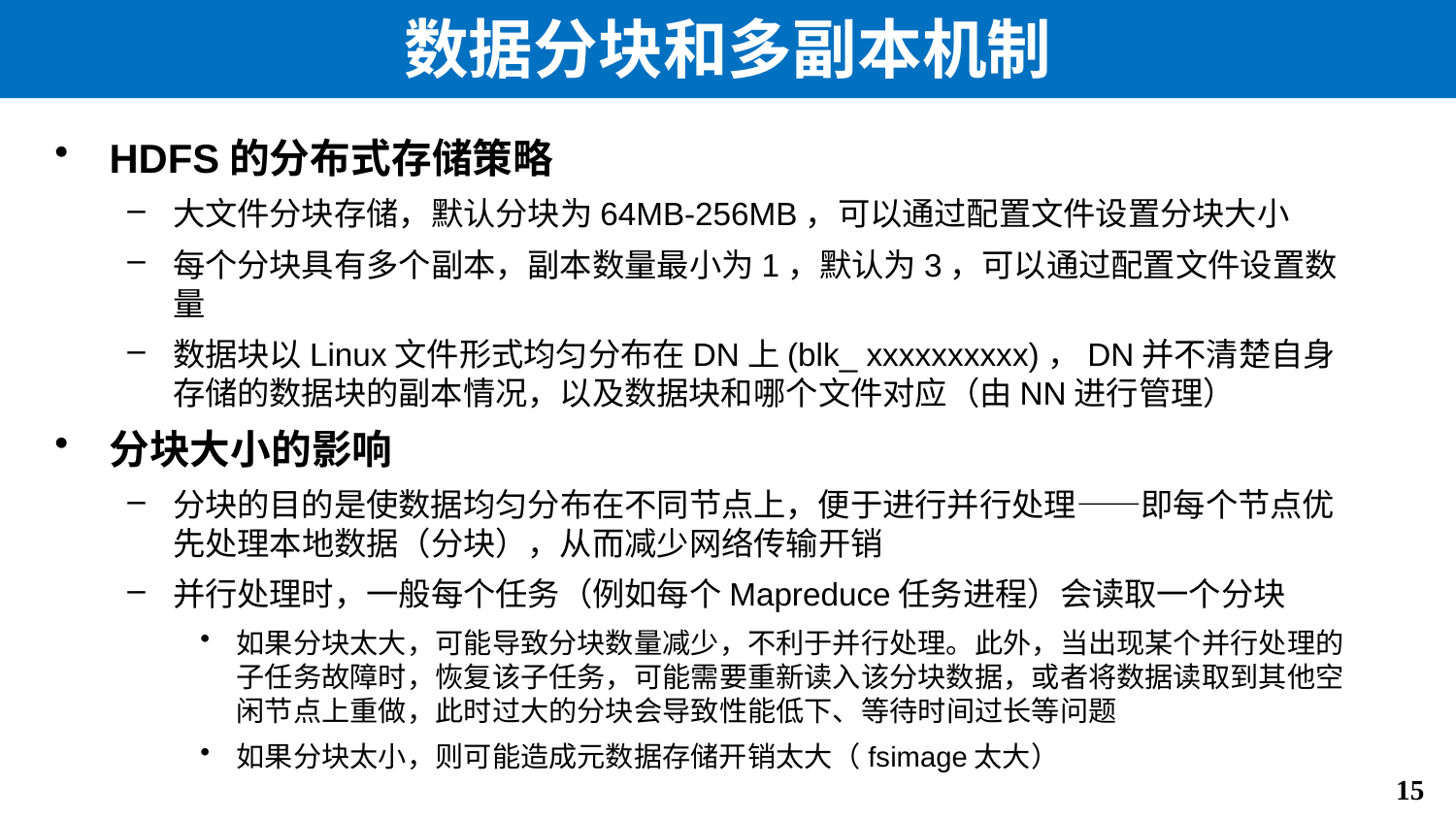

# 数据分块和多副本机制
HDFS的分布式存储策略
大文件分块存储，默认分块为64MB-256MB，可以通过配置文件设置分块大小
每个分块具有多个副本，副本数量最小为1，默认为3，可以通过配置文件设置数量
数据块以Linux文件形式均匀分布在DN上(blk_ xxxxxxxxxx)，DN并不清楚自身存储的数据块的副本情况，以及数据块和哪个文件对应（由NN进行管理）
分块大小的影响
分块的目的是使数据均匀分布在不同节点上，便于进行并行处理——即每个节点优先处理本地数据（分块），从而减少网络传输开销
并行处理时，一般每个任务（例如每个Mapreduce任务进程）会读取一个分块
如果分块太大，可能导致分块数量减少，不利于并行处理。此外，当出现某个并行处理的子任务故障时，恢复该子任务，可能需要重新读入该分块数据，或者将数据读取到其他空闲节点上重做，此时过大的分块会导致性能低下、等待时间过长等问题
如果分块太小，则可能造成元数据存储开销太大（fsimage太大）